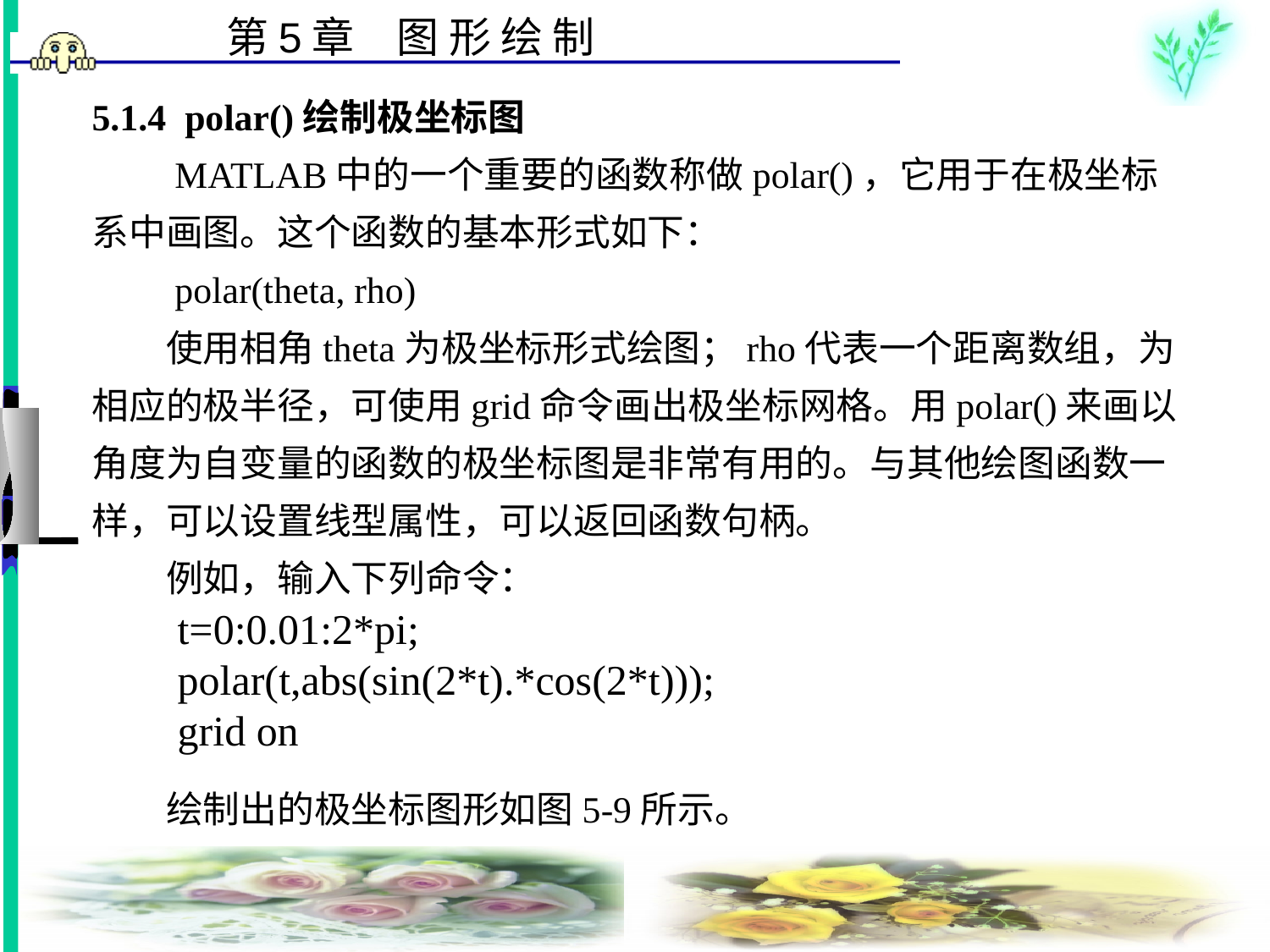

# 5.1.4  polar()绘制极坐标图 　　MATLAB中的一个重要的函数称做polar()，它用于在极坐标系中画图。这个函数的基本形式如下： 　　polar(theta, rho) 　　使用相角theta为极坐标形式绘图；rho代表一个距离数组，为相应的极半径，可使用grid命令画出极坐标网格。用polar()来画以角度为自变量的函数的极坐标图是非常有用的。与其他绘图函数一样，可以设置线型属性，可以返回函数句柄。 　　例如，输入下列命令： 　　 　　绘制出的极坐标图形如图5-9所示。
t=0:0.01:2*pi;
polar(t,abs(sin(2*t).*cos(2*t)));
grid on